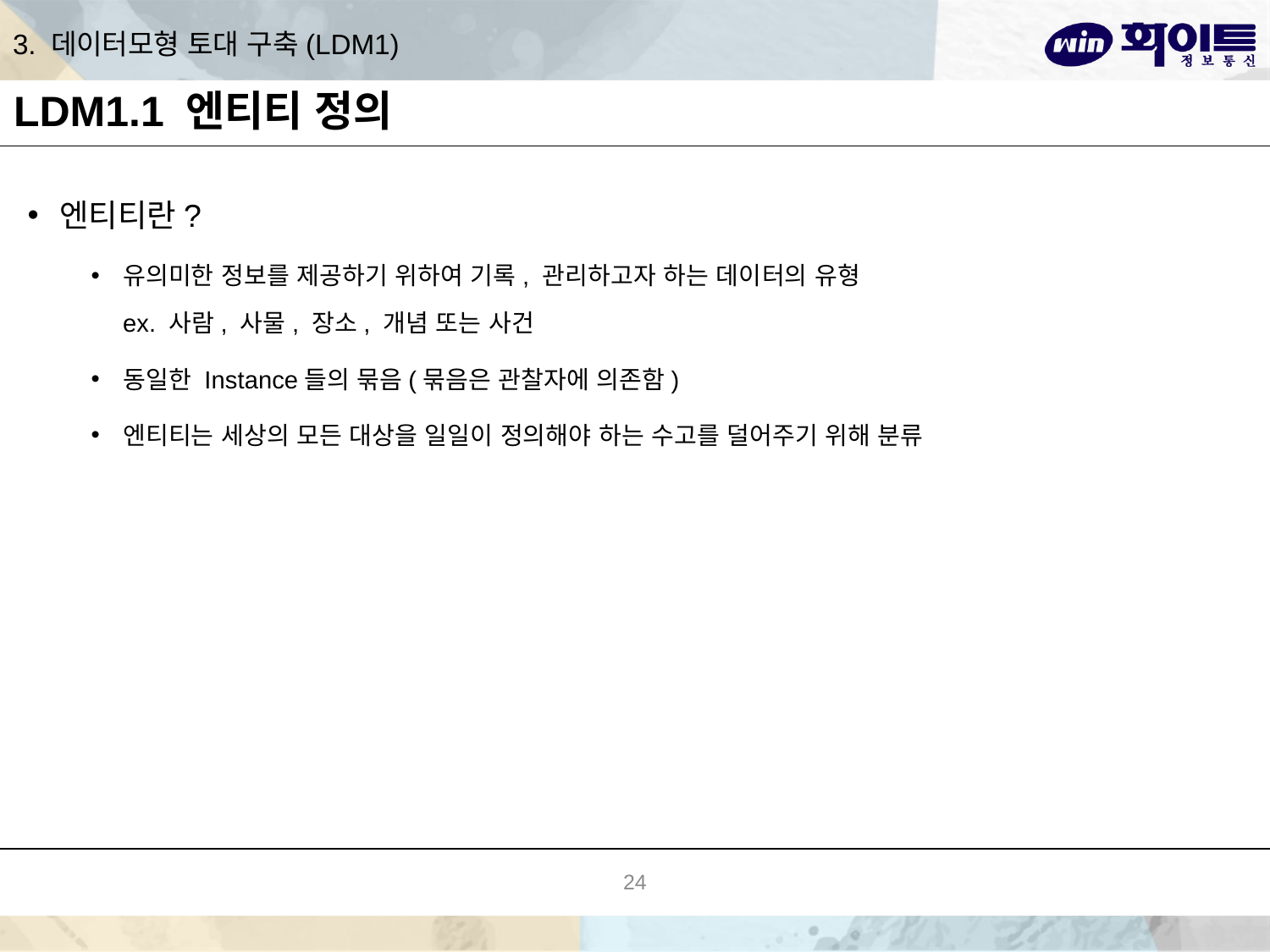

# 3. 데이터모형 토대 구축(LDM1)
LDM1.1 엔티티 정의
엔티티란?
유의미한 정보를 제공하기 위하여 기록, 관리하고자 하는 데이터의 유형
ex. 사람, 사물, 장소, 개념 또는 사건
동일한 Instance들의 묶음(묶음은 관찰자에 의존함)
엔티티는 세상의 모든 대상을 일일이 정의해야 하는 수고를 덜어주기 위해 분류
24